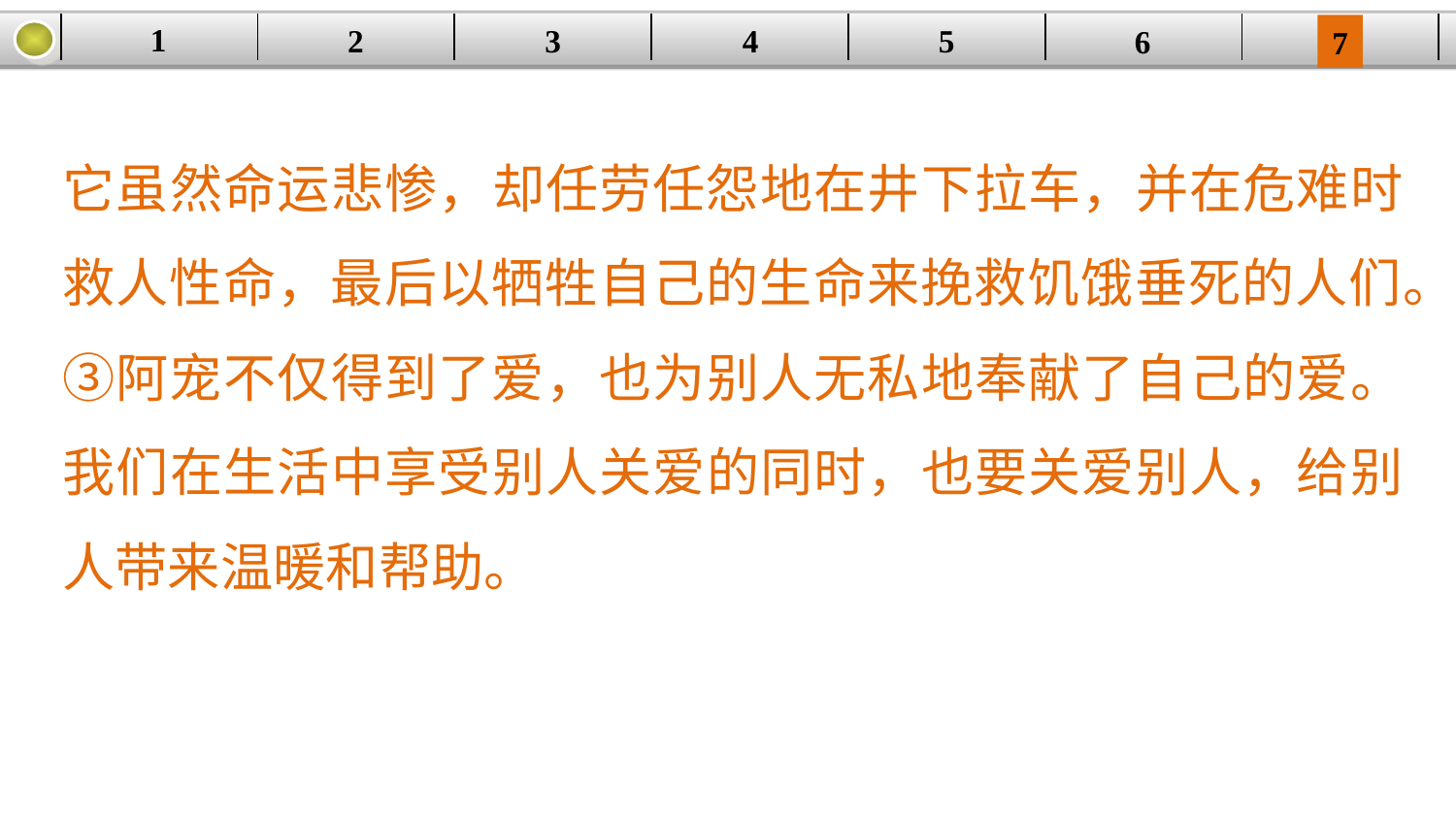

1
5
3
2
|  |  |  |  |  |  |  |
| --- | --- | --- | --- | --- | --- | --- |
4
6
7

它虽然命运悲惨，却任劳任怨地在井下拉车，并在危难时救人性命，最后以牺牲自己的生命来挽救饥饿垂死的人们。③阿宠不仅得到了爱，也为别人无私地奉献了自己的爱。我们在生活中享受别人关爱的同时，也要关爱别人，给别人带来温暖和帮助。